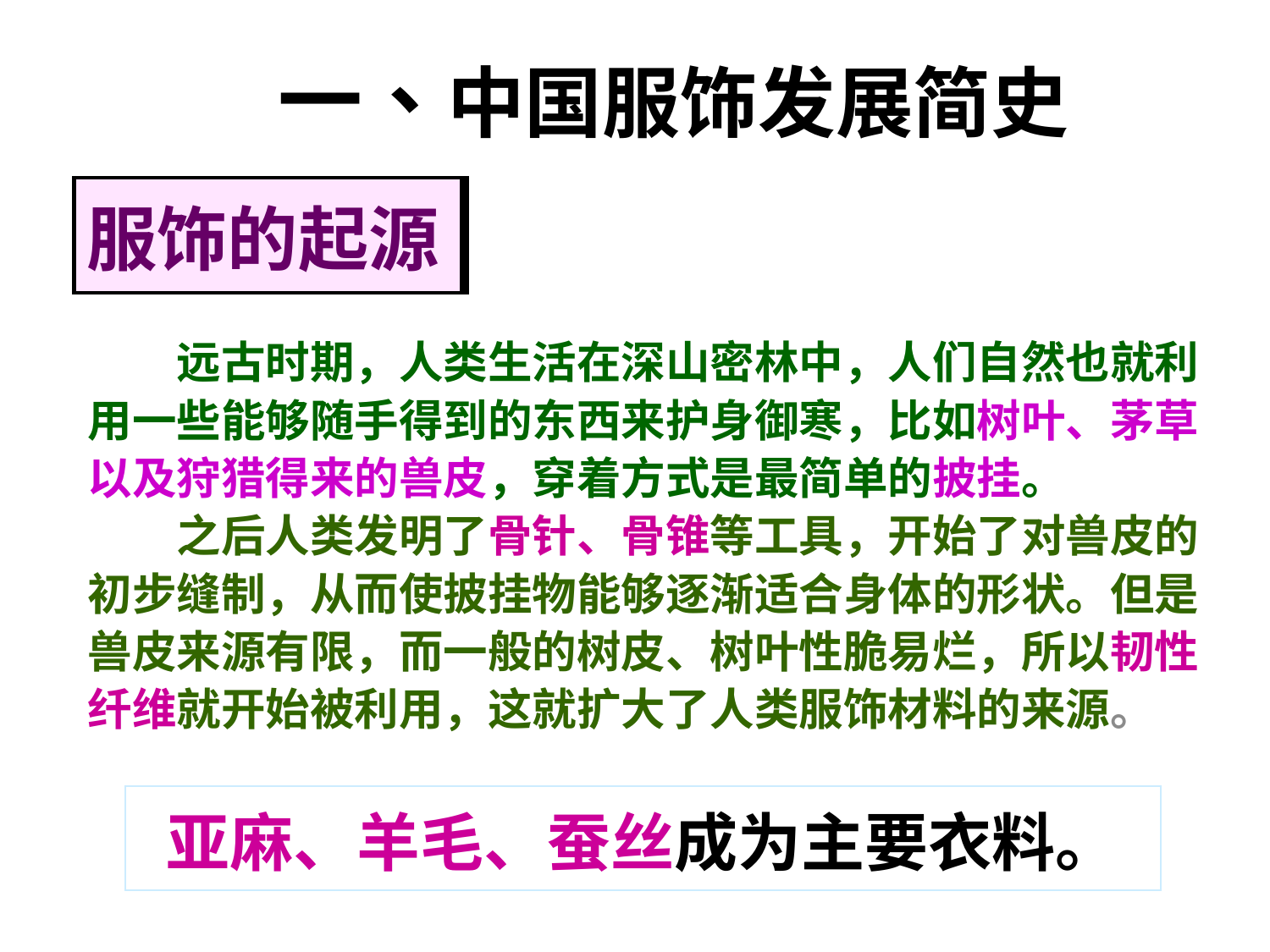

一、中国服饰发展简史
| 服饰的起源 |
| --- |

　　远古时期，人类生活在深山密林中，人们自然也就利用一些能够随手得到的东西来护身御寒，比如树叶、茅草以及狩猎得来的兽皮，穿着方式是最简单的披挂。
　　之后人类发明了骨针、骨锥等工具，开始了对兽皮的初步缝制，从而使披挂物能够逐渐适合身体的形状。但是兽皮来源有限，而一般的树皮、树叶性脆易烂，所以韧性纤维就开始被利用，这就扩大了人类服饰材料的来源。

| 亚麻、羊毛、蚕丝成为主要衣料。 |
| --- |